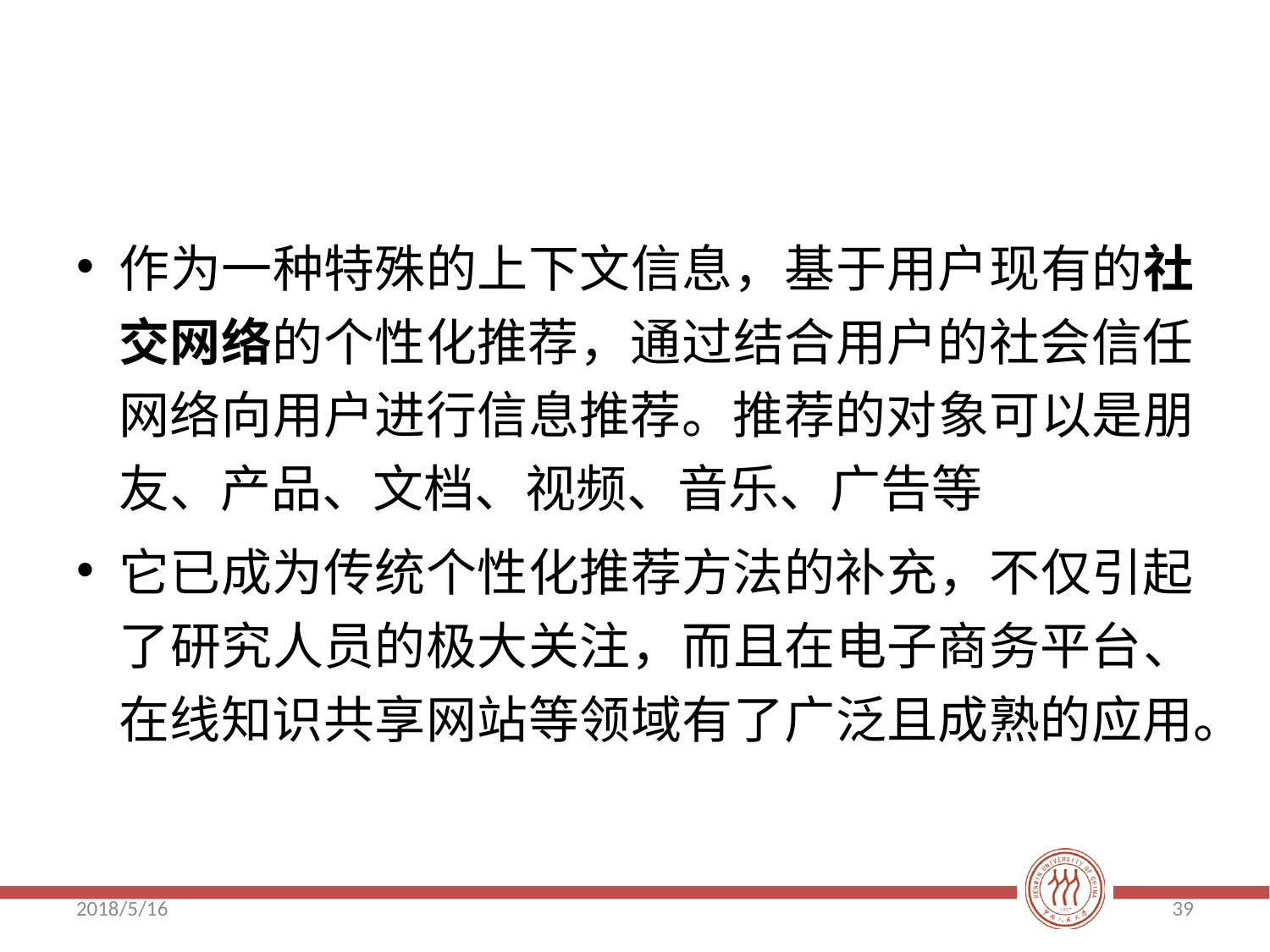

#
作为一种特殊的上下文信息，基于用户现有的社交网络的个性化推荐，通过结合用户的社会信任网络向用户进行信息推荐。推荐的对象可以是朋友、产品、文档、视频、音乐、广告等
它已成为传统个性化推荐方法的补充，不仅引起了研究人员的极大关注，而且在电子商务平台、在线知识共享网站等领域有了广泛且成熟的应用。
2018/5/16
39